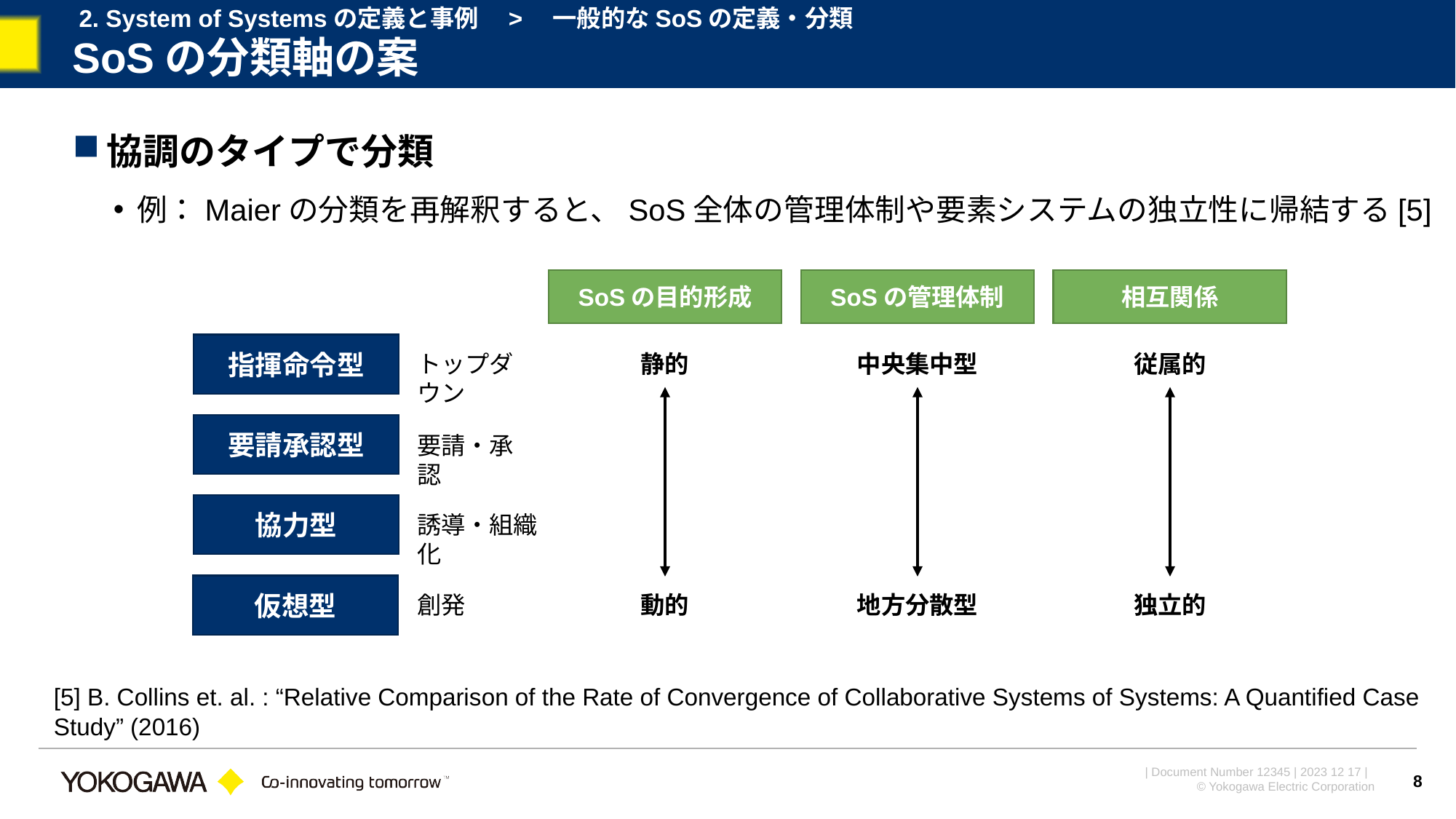

2. System of Systemsの定義と事例　>　一般的なSoSの定義・分類
SoSの分類軸の案
協調のタイプで分類
例：Maierの分類を再解釈すると、SoS全体の管理体制や要素システムの独立性に帰結する[5]
SoSの目的形成
相互関係
SoSの管理体制
指揮命令型
トップダウン
静的
中央集中型
従属的
要請承認型
要請・承認
協力型
誘導・組織化
仮想型
創発
動的
地方分散型
独立的
[5] B. Collins et. al. : “Relative Comparison of the Rate of Convergence of Collaborative Systems of Systems: A Quantified Case Study” (2016)
8